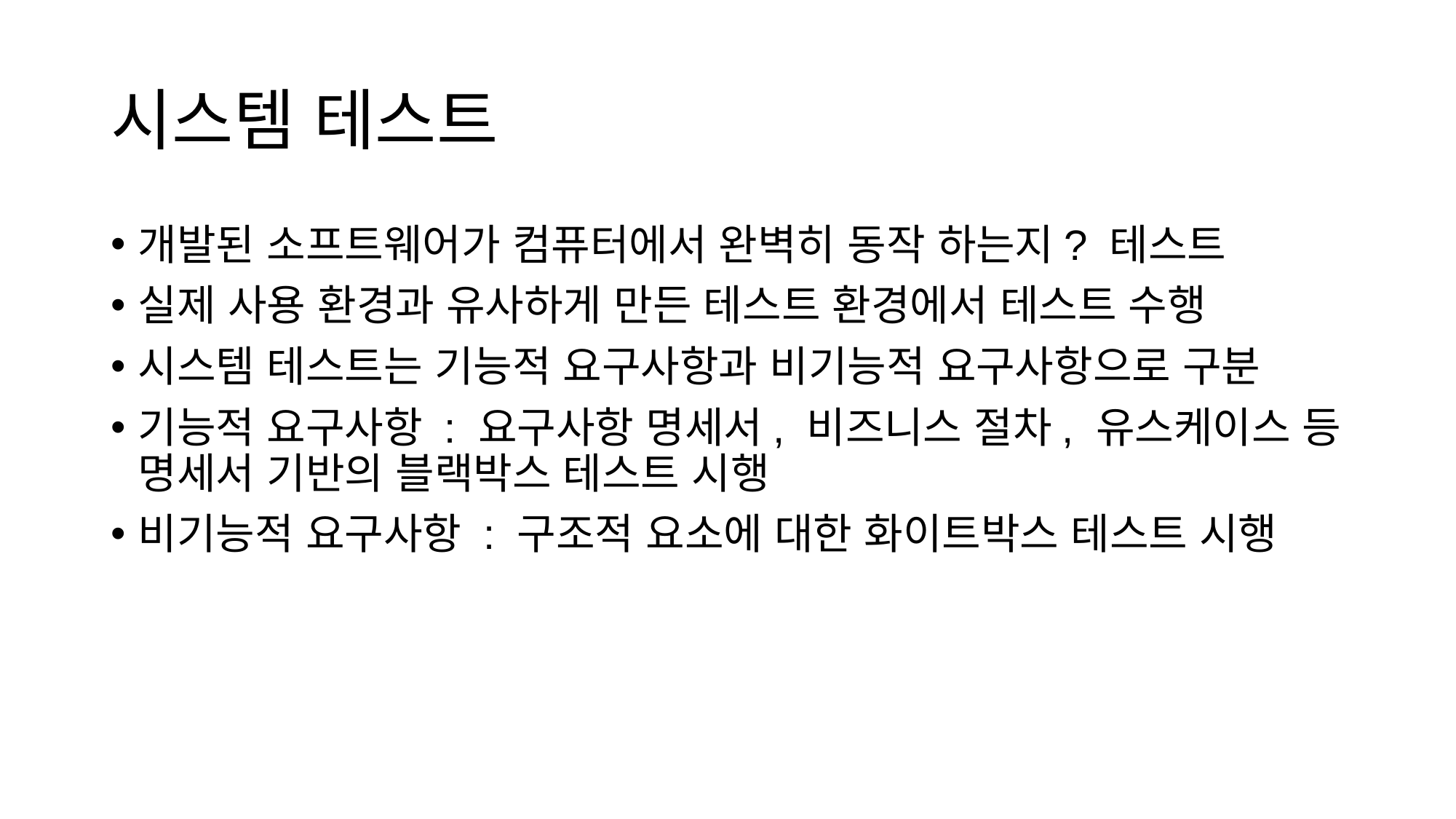

# 시스템 테스트
개발된 소프트웨어가 컴퓨터에서 완벽히 동작 하는지? 테스트
실제 사용 환경과 유사하게 만든 테스트 환경에서 테스트 수행
시스템 테스트는 기능적 요구사항과 비기능적 요구사항으로 구분
기능적 요구사항 : 요구사항 명세서, 비즈니스 절차, 유스케이스 등 명세서 기반의 블랙박스 테스트 시행
비기능적 요구사항 : 구조적 요소에 대한 화이트박스 테스트 시행